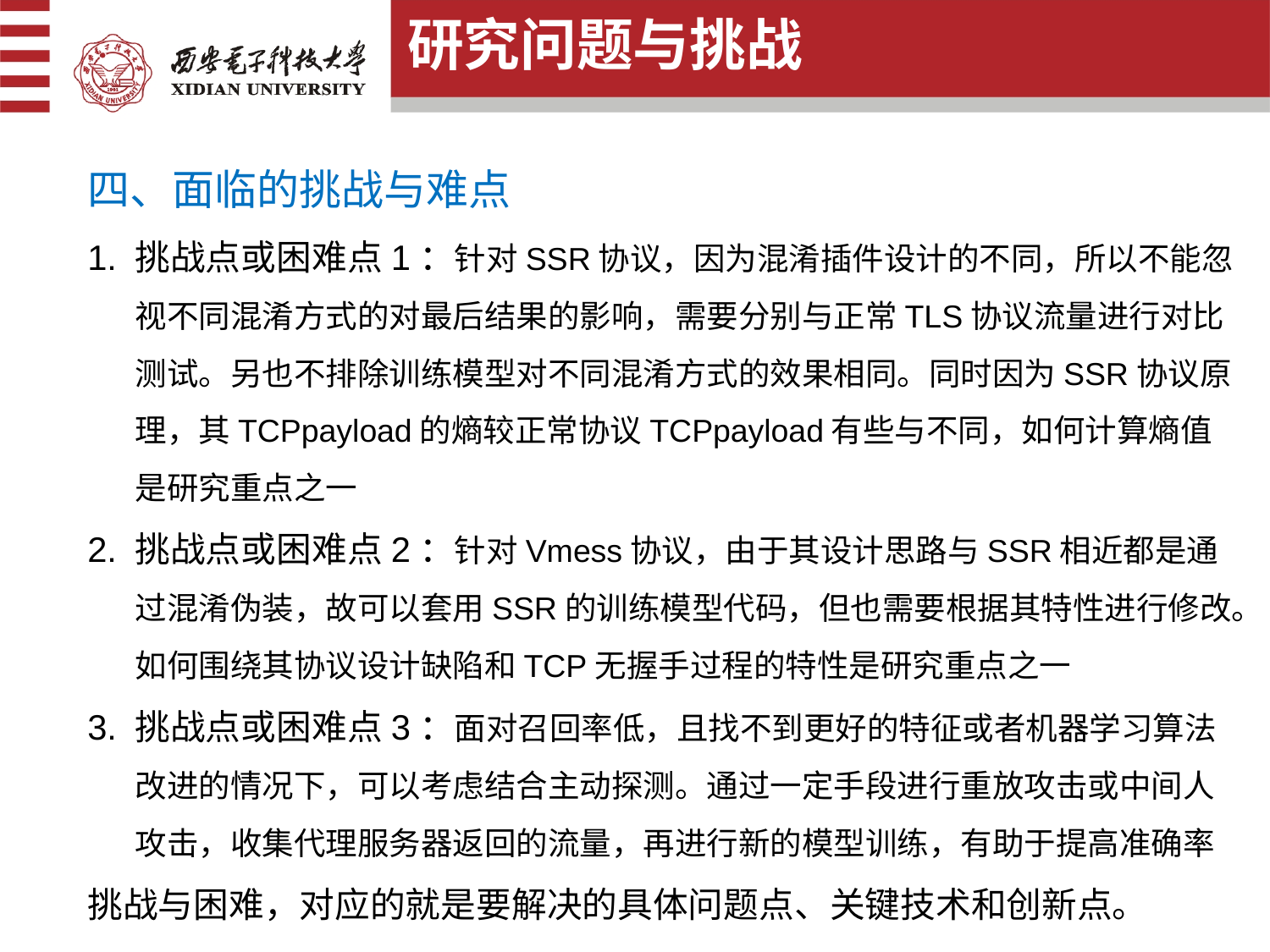

研究问题与挑战
四、面临的挑战与难点
挑战点或困难点1：针对SSR协议，因为混淆插件设计的不同，所以不能忽视不同混淆方式的对最后结果的影响，需要分别与正常TLS协议流量进行对比测试。另也不排除训练模型对不同混淆方式的效果相同。同时因为SSR协议原理，其TCPpayload的熵较正常协议TCPpayload有些与不同，如何计算熵值是研究重点之一
挑战点或困难点2：针对Vmess协议，由于其设计思路与SSR相近都是通过混淆伪装，故可以套用SSR的训练模型代码，但也需要根据其特性进行修改。如何围绕其协议设计缺陷和TCP无握手过程的特性是研究重点之一
挑战点或困难点3：面对召回率低，且找不到更好的特征或者机器学习算法改进的情况下，可以考虑结合主动探测。通过一定手段进行重放攻击或中间人攻击，收集代理服务器返回的流量，再进行新的模型训练，有助于提高准确率
挑战与困难，对应的就是要解决的具体问题点、关键技术和创新点。